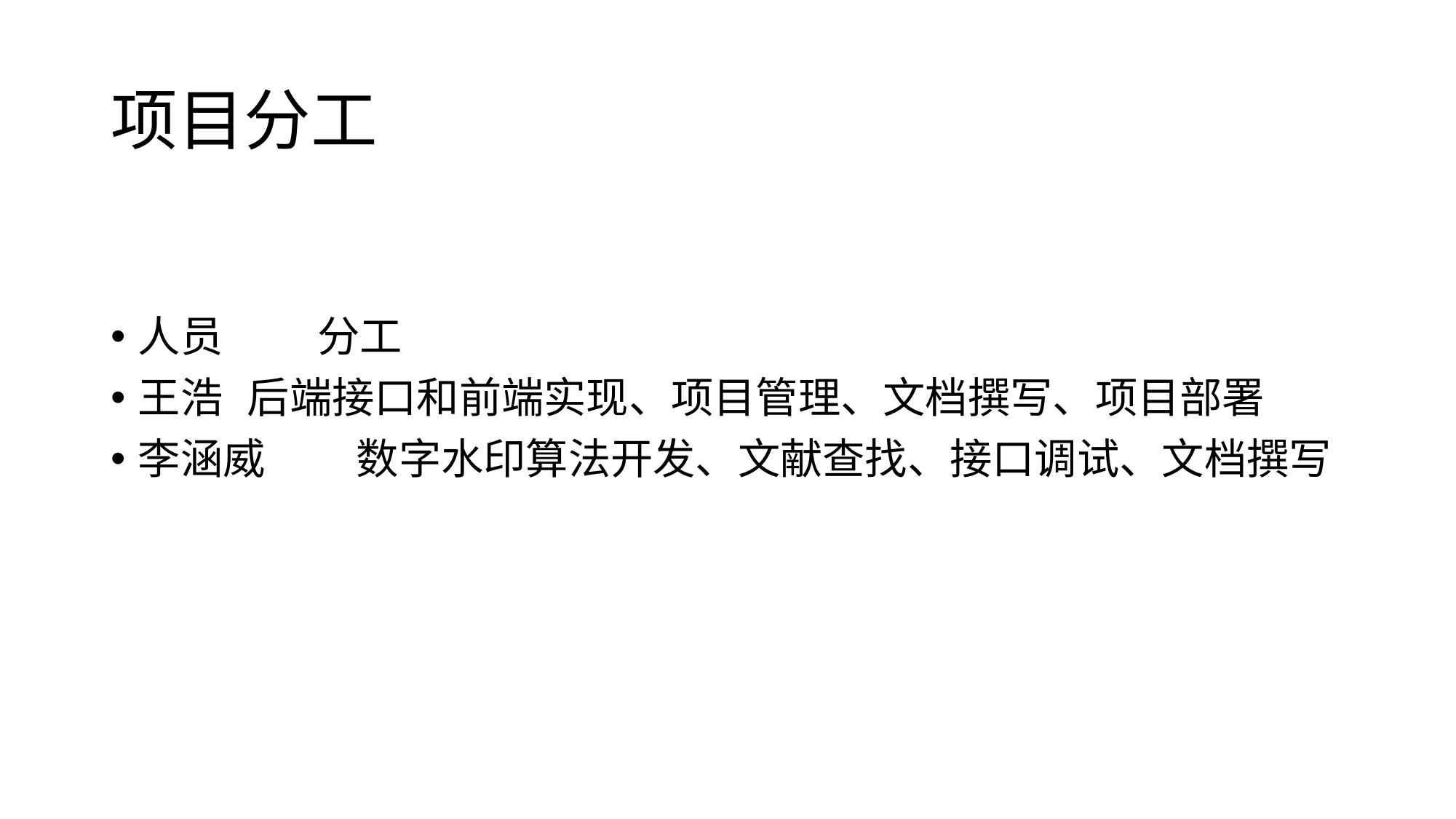

# 项目分工
人员          分工
王浩	后端接口和前端实现、项目管理、文档撰写、项目部署
李涵威	数字水印算法开发、文献查找、接口调试、文档撰写